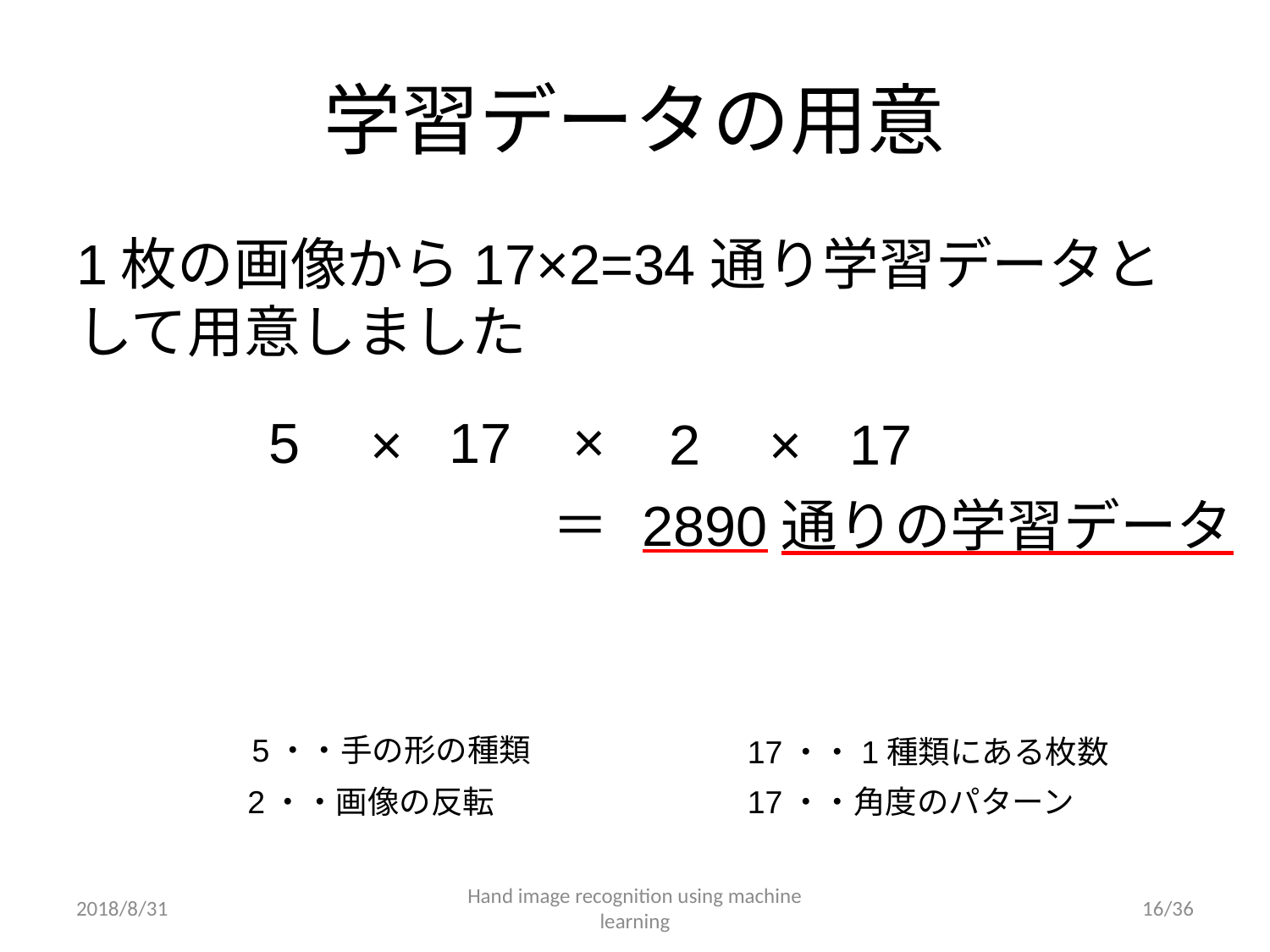

# 学習データの用意
1枚の画像から17×2=34通り学習データとして用意しました
×
17
5
2
×
×
17
2890通りの学習データ
＝
5・・手の形の種類
17・・1種類にある枚数
2・・画像の反転
17・・角度のパターン
2018/8/31
Hand image recognition using machine learning
16/36